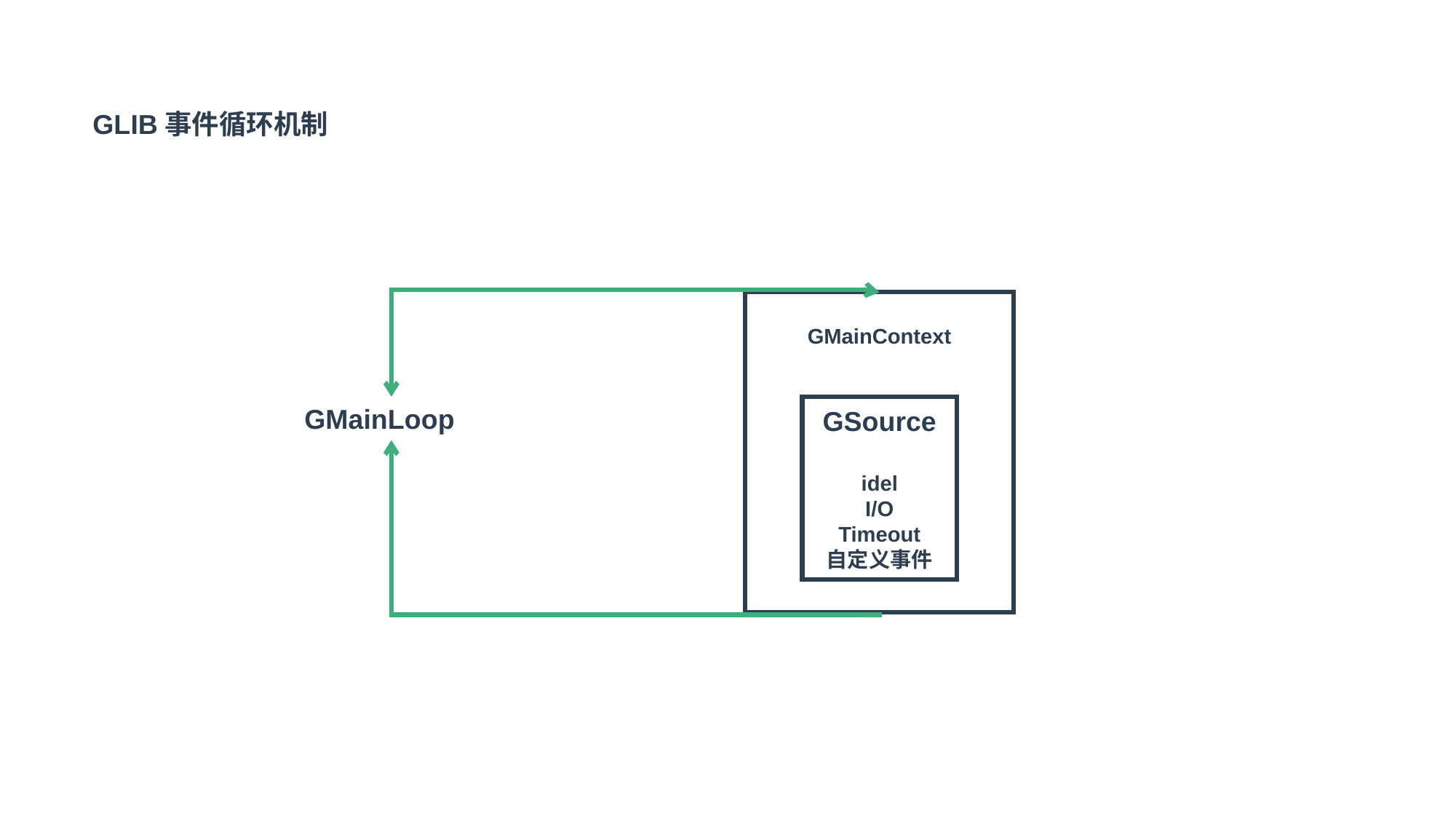

GLIB事件循环机制

GMainContext

GMainLoop
GSource

idel
I/O
Timeout
自定义事件